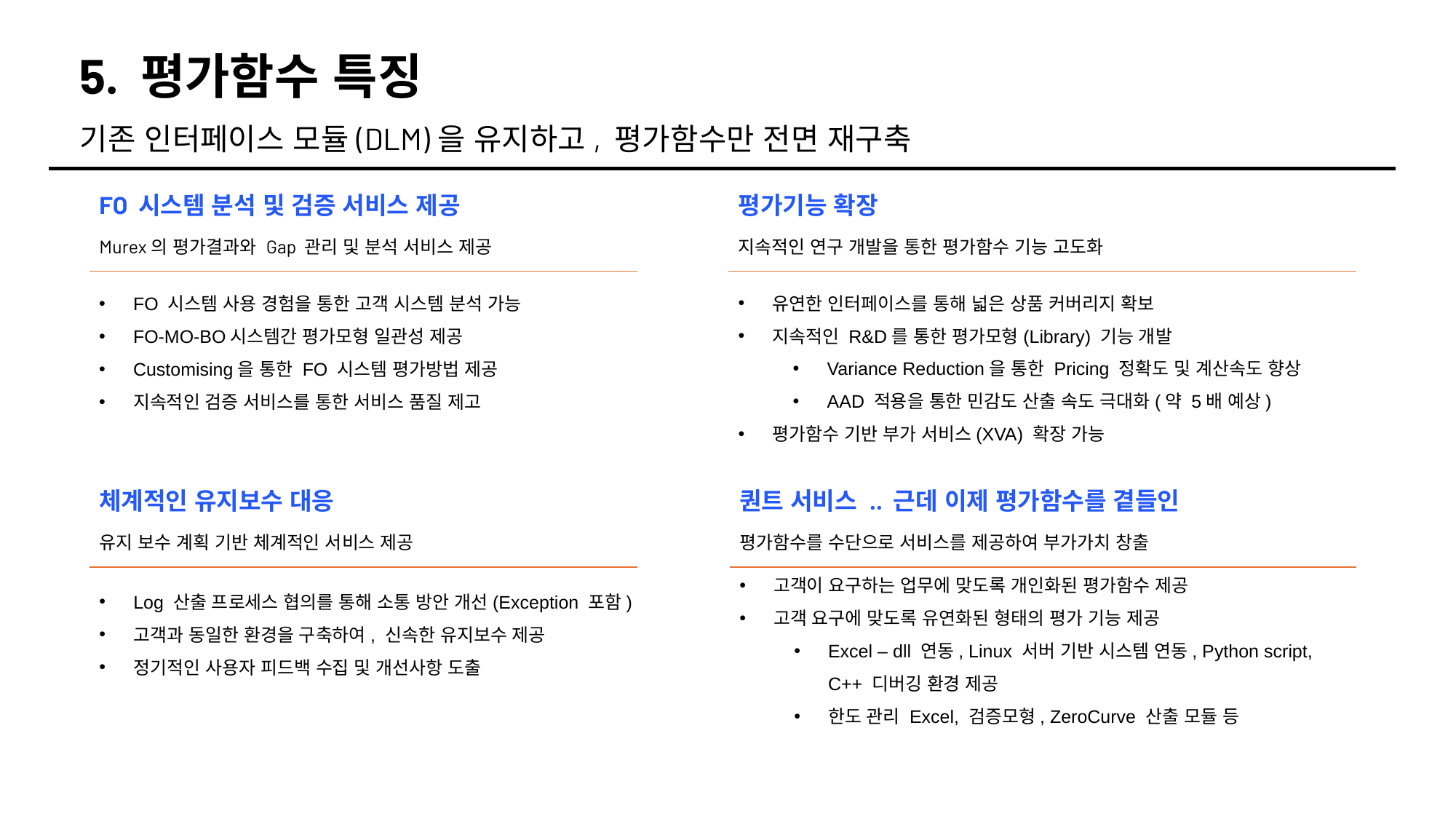

# 5. 평가함수 특징
기존 인터페이스 모듈(DLM)을 유지하고, 평가함수만 전면 재구축
FO 시스템 분석 및 검증 서비스 제공

Murex의 평가결과와 Gap 관리 및 분석 서비스 제공
평가기능 확장

지속적인 연구 개발을 통한 평가함수 기능 고도화
유연한 인터페이스를 통해 넓은 상품 커버리지 확보
지속적인 R&D를 통한 평가모형(Library) 기능 개발
Variance Reduction을 통한 Pricing 정확도 및 계산속도 향상
AAD 적용을 통한 민감도 산출 속도 극대화(약 5배 예상)
평가함수 기반 부가 서비스(XVA) 확장 가능
FO 시스템 사용 경험을 통한 고객 시스템 분석 가능
FO-MO-BO시스템간 평가모형 일관성 제공
Customising을 통한 FO 시스템 평가방법 제공
지속적인 검증 서비스를 통한 서비스 품질 제고
체계적인 유지보수 대응

유지 보수 계획 기반 체계적인 서비스 제공
퀀트 서비스 .. 근데 이제 평가함수를 곁들인

평가함수를 수단으로 서비스를 제공하여 부가가치 창출
Log 산출 프로세스 협의를 통해 소통 방안 개선(Exception 포함)
고객과 동일한 환경을 구축하여, 신속한 유지보수 제공
정기적인 사용자 피드백 수집 및 개선사항 도출

고객이 요구하는 업무에 맞도록 개인화된 평가함수 제공
고객 요구에 맞도록 유연화된 형태의 평가 기능 제공
Excel – dll 연동, Linux 서버 기반 시스템 연동, Python script, C++ 디버깅 환경 제공
한도 관리 Excel, 검증모형, ZeroCurve 산출 모듈 등